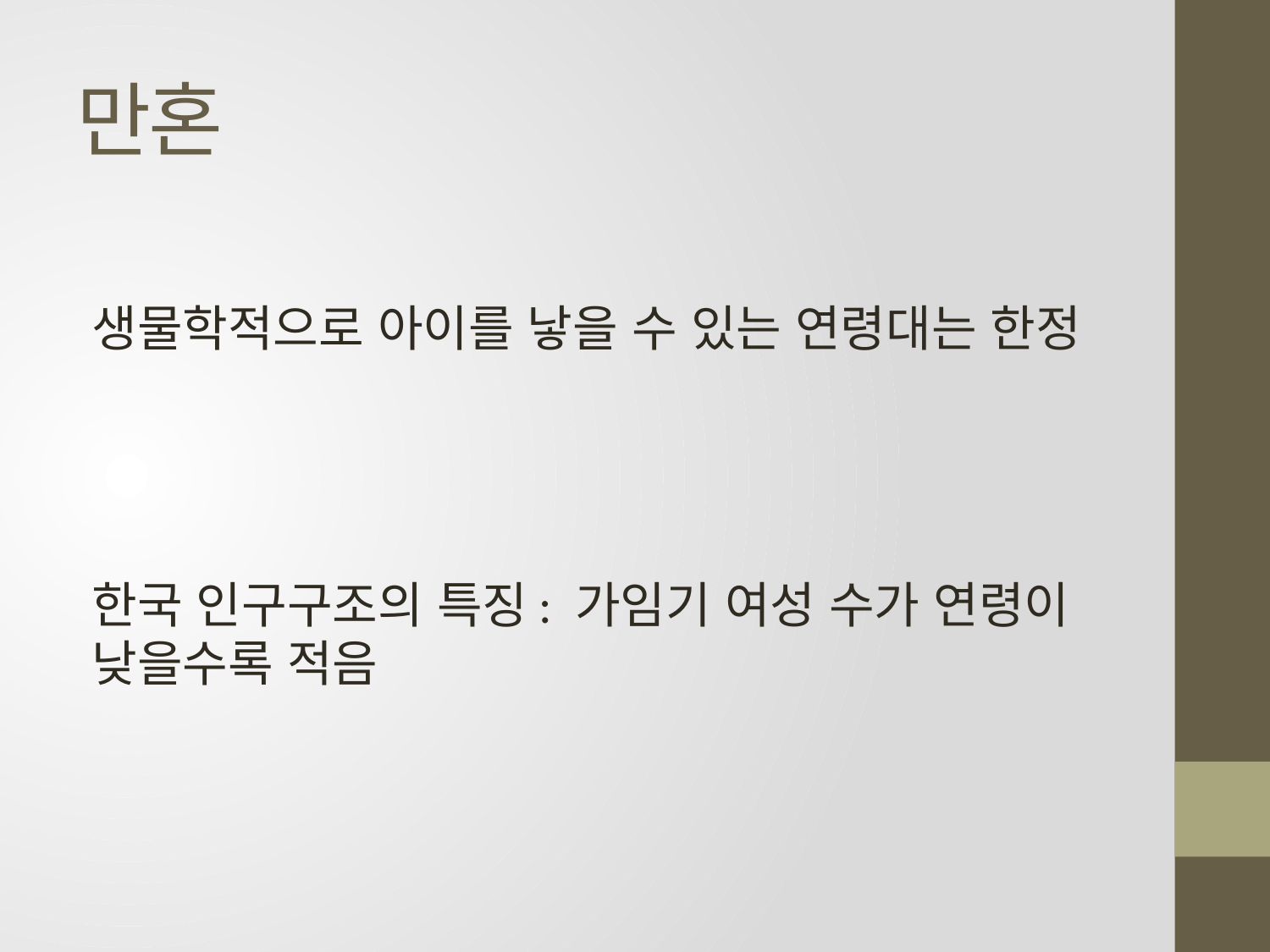

# 만혼

생물학적으로 아이를 낳을 수 있는 연령대는 한정

한국 인구구조의 특징: 가임기 여성 수가 연령이 낮을수록 적음